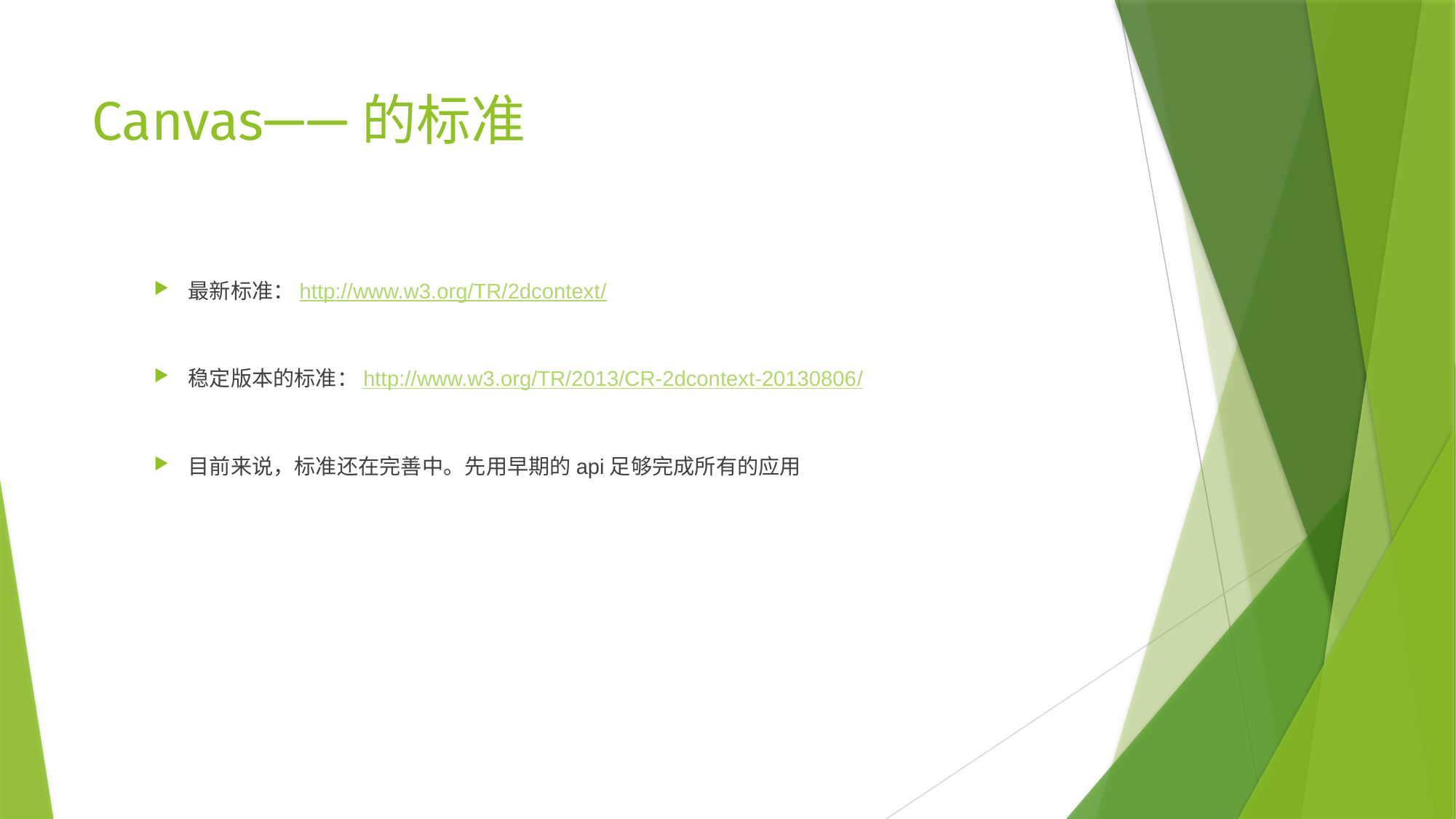

# Canvas——的标准

最新标准：http://www.w3.org/TR/2dcontext/

稳定版本的标准：http://www.w3.org/TR/2013/CR-2dcontext-20130806/

目前来说，标准还在完善中。先用早期的api足够完成所有的应用